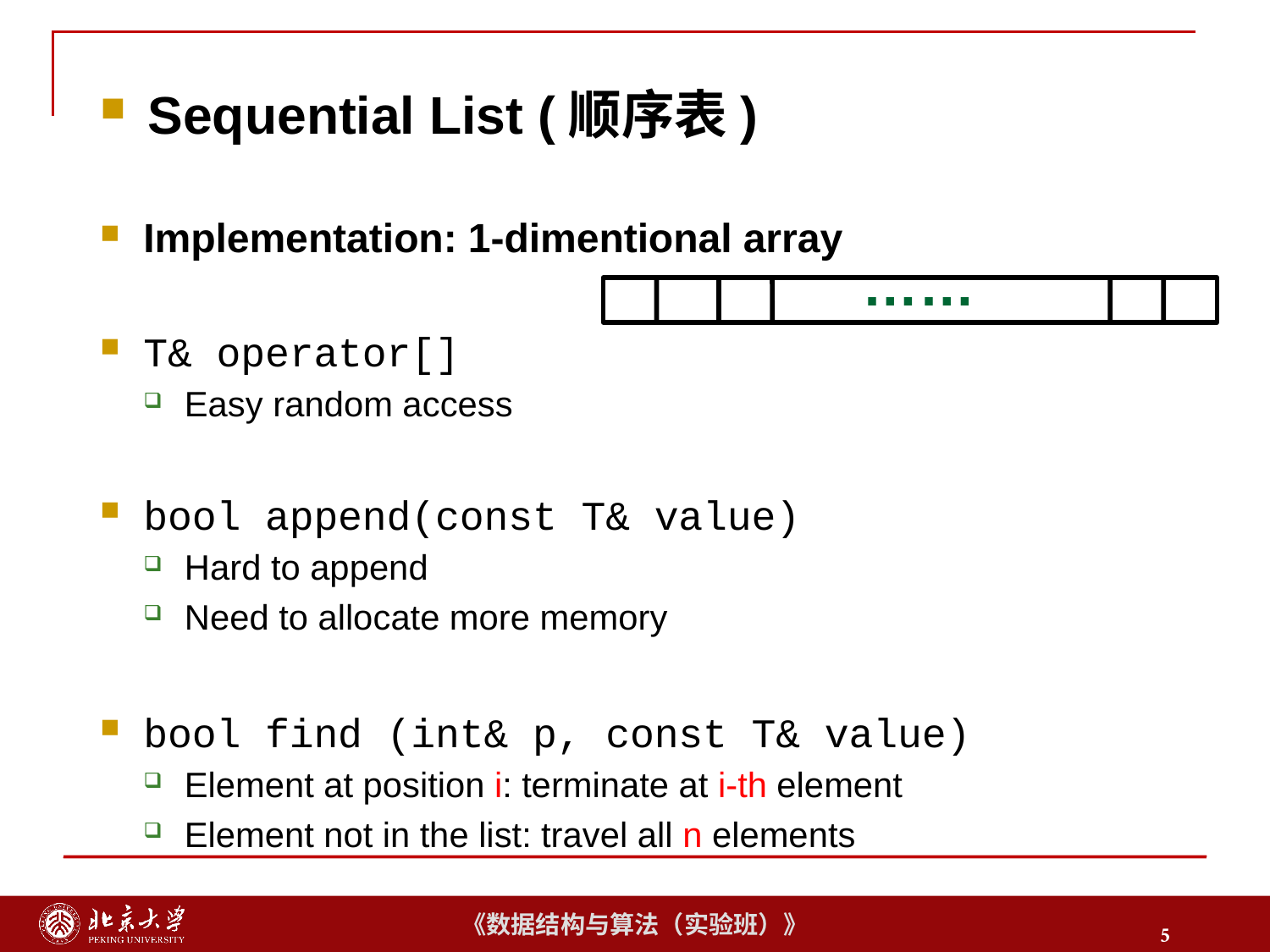

Sequential List (顺序表)
Implementation: 1-dimentional array

T& operator[]
Easy random access

bool append(const T& value)
Hard to append
Need to allocate more memory

bool find (int& p, const T& value)
Element at position i: terminate at i-th element
Element not in the list: travel all n elements
……

5